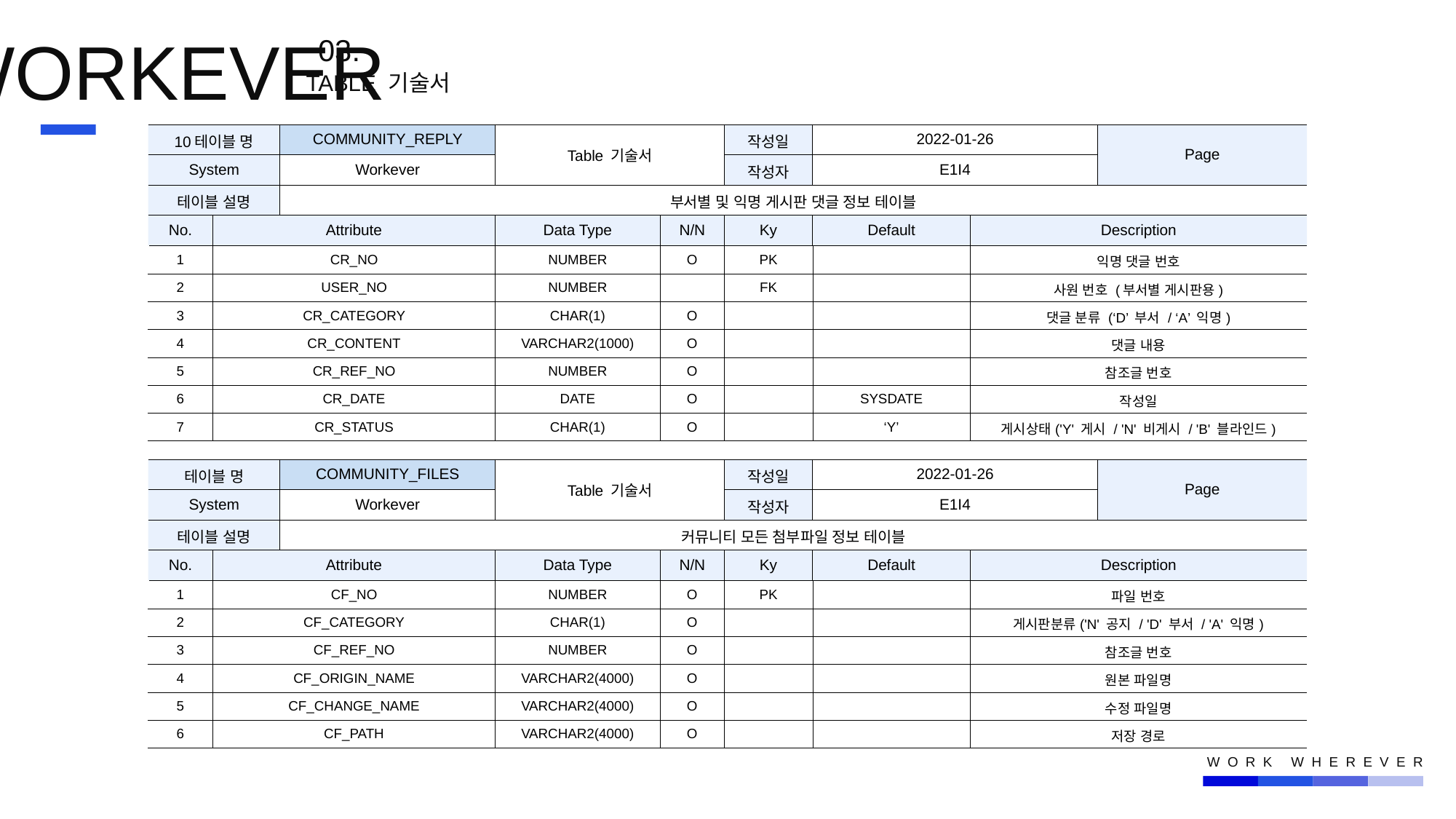

WORKEVER
03.
TABLE 기술서

| 10테이블 명 |  | COMMUNITY\_REPLY | Table 기술서 |  | 작성일 | 2022-01-26 |  | Page |
| --- | --- | --- | --- | --- | --- | --- | --- | --- |
| System |  | Workever |  |  | 작성자 | E1I4 |  |  |
| 테이블 설명 |  | 부서별 및 익명 게시판 댓글 정보 테이블 |  |  |  |  |  |  |
| No. | Attribute | Atribute | Data Type | N/N | Ky | Default | Description | Description |
| 1 | CR\_NO | 정의1 | NUMBER | O | PK |  | 익명 댓글 번호 | OOO |
| 2 | USER\_NO |  | NUMBER |  | FK |  | 사원 번호 (부서별 게시판용) |  |
| 3 | CR\_CATEGORY |  | CHAR(1) | O |  |  | 댓글 분류 (‘D’ 부서 / ‘A’ 익명) |  |
| 4 | CR\_CONTENT |  | VARCHAR2(1000) | O |  |  | 댓글 내용 |  |
| 5 | CR\_REF\_NO |  | NUMBER | O |  |  | 참조글 번호 |  |
| 6 | CR\_DATE |  | DATE | O |  | SYSDATE | 작성일 |  |
| 7 | CR\_STATUS |  | CHAR(1) | O |  | ‘Y’ | 게시상태('Y' 게시 / 'N' 비게시 / 'B' 블라인드) |  |
| 테이블 명 |  | COMMUNITY\_FILES | Table 기술서 |  | 작성일 | 2022-01-26 |  | Page |
| --- | --- | --- | --- | --- | --- | --- | --- | --- |
| System |  | Workever |  |  | 작성자 | E1I4 |  |  |
| 테이블 설명 |  | 커뮤니티 모든 첨부파일 정보 테이블 |  |  |  |  |  |  |
| No. | Attribute | Atribute | Data Type | N/N | Ky | Default | Description | Description |
| 1 | CF\_NO | 정의1 | NUMBER | O | PK |  | 파일 번호 | OOO |
| 2 | CF\_CATEGORY |  | CHAR(1) | O |  |  | 게시판분류('N' 공지 / 'D' 부서 / 'A' 익명) |  |
| 3 | CF\_REF\_NO |  | NUMBER | O |  |  | 참조글 번호 |  |
| 4 | CF\_ORIGIN\_NAME |  | VARCHAR2(4000) | O |  |  | 원본 파일명 |  |
| 5 | CF\_CHANGE\_NAME |  | VARCHAR2(4000) | O |  |  | 수정 파일명 |  |
| 6 | CF\_PATH |  | VARCHAR2(4000) | O |  |  | 저장 경로 |  |
WORK WHEREVER